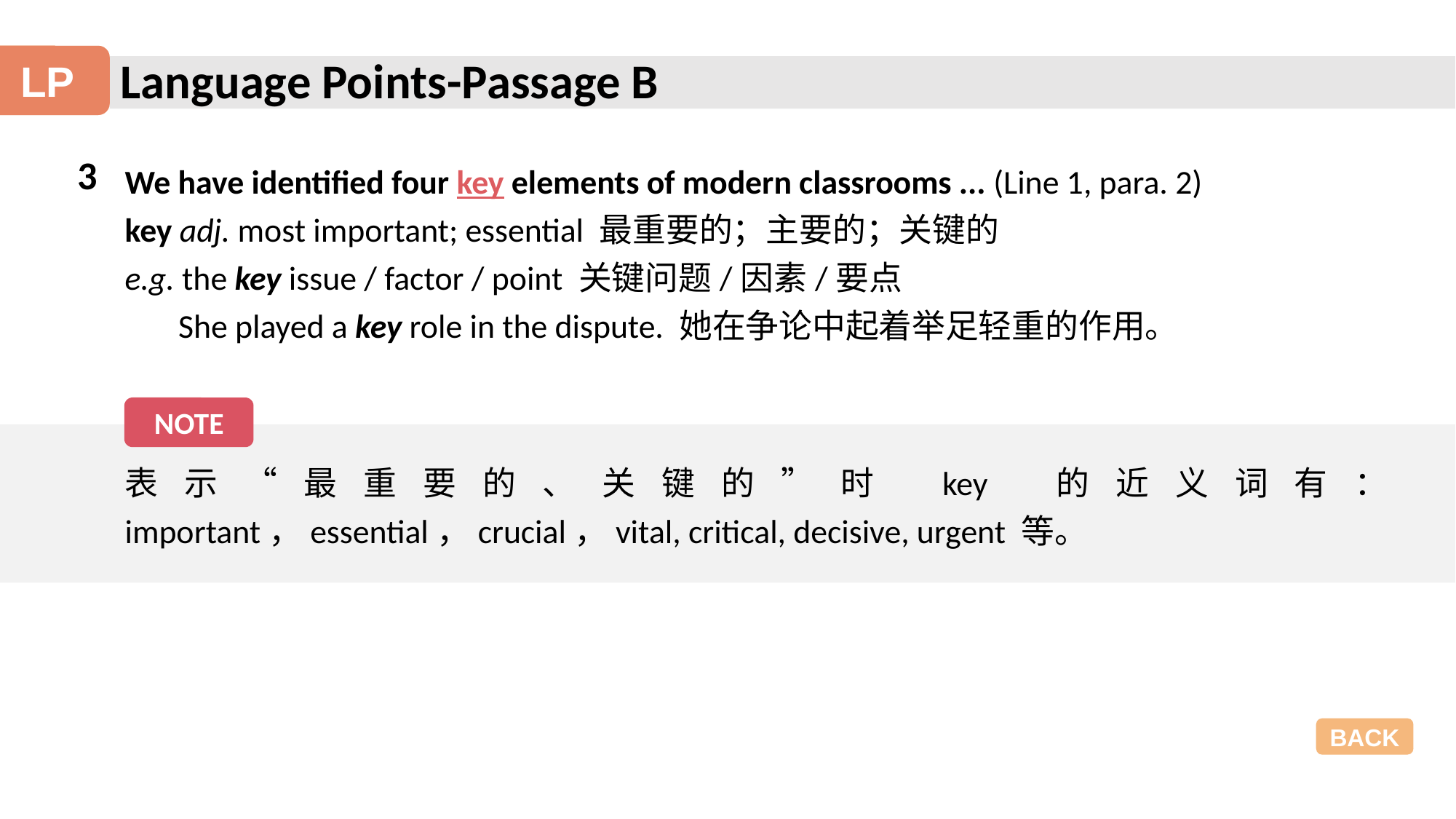

Language Points-Passage B
LP

3
We have identified four key elements of modern classrooms ... (Line 1, para. 2)
key adj. most important; essential 最重要的；主要的；关键的
e.g. the key issue / factor / point 关键问题/因素/要点
She played a key role in the dispute. 她在争论中起着举足轻重的作用。
NOTE

表示“最重要的、关键的”时 key 的近义词有：important，essential，crucial，vital, critical, decisive, urgent 等。
BACK